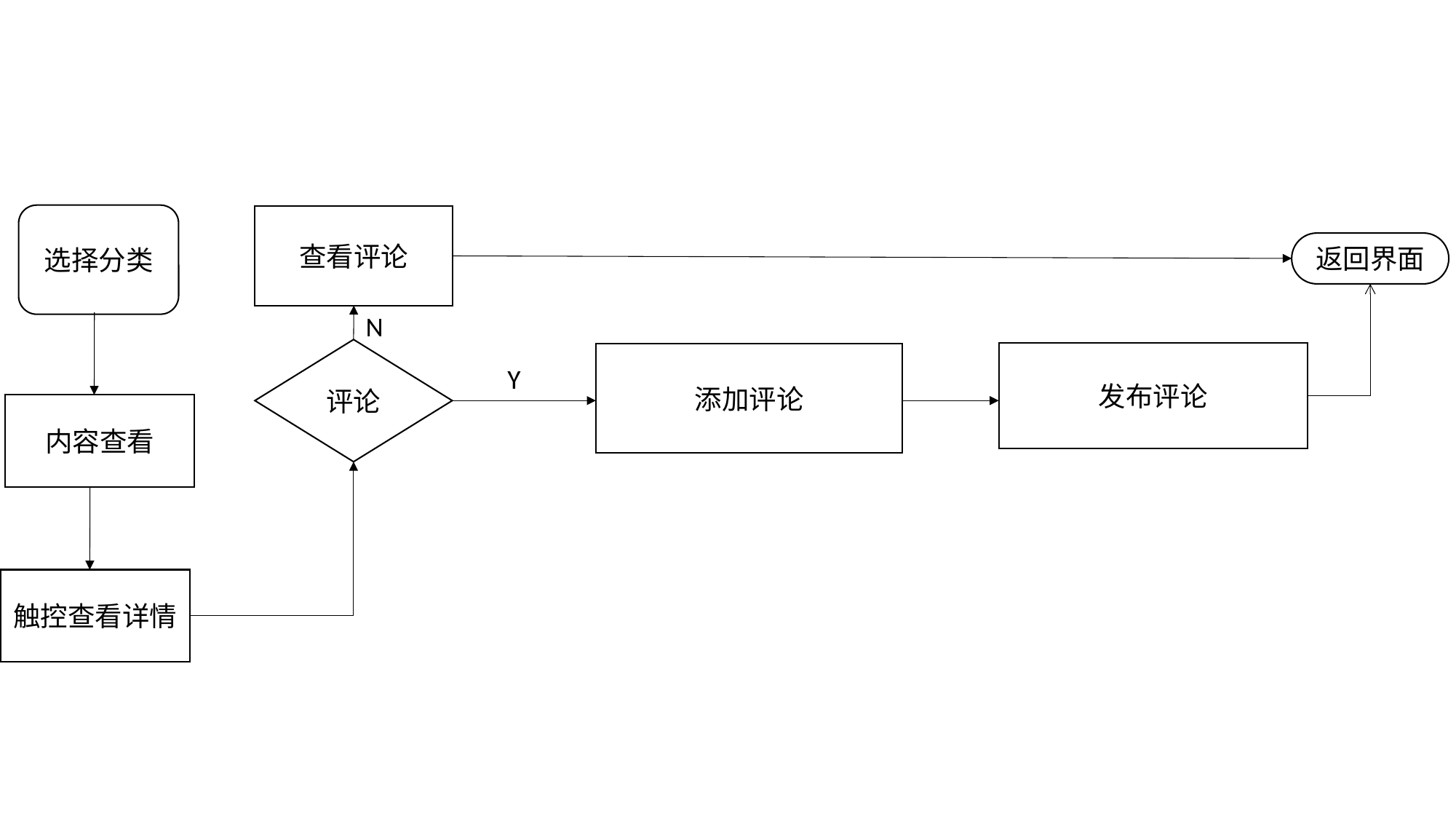

选择分类
查看评论
返回界面
N
内容查看
评论
发布评论
添加评论
Y
触控查看详情